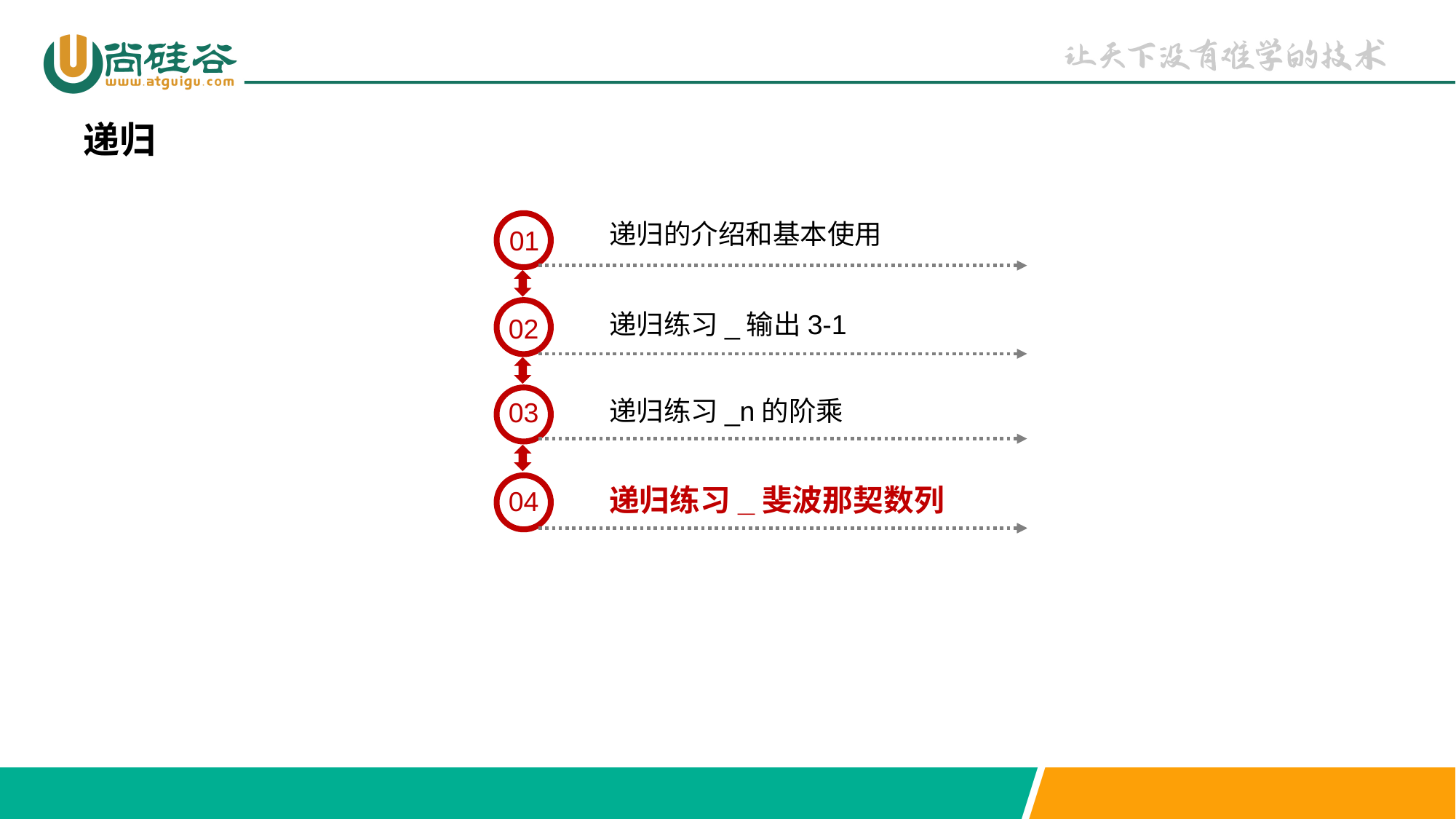

递归

递归的介绍和基本使用
01

递归练习_输出3-1
02

递归练习_n的阶乘
03

递归练习_斐波那契数列
04